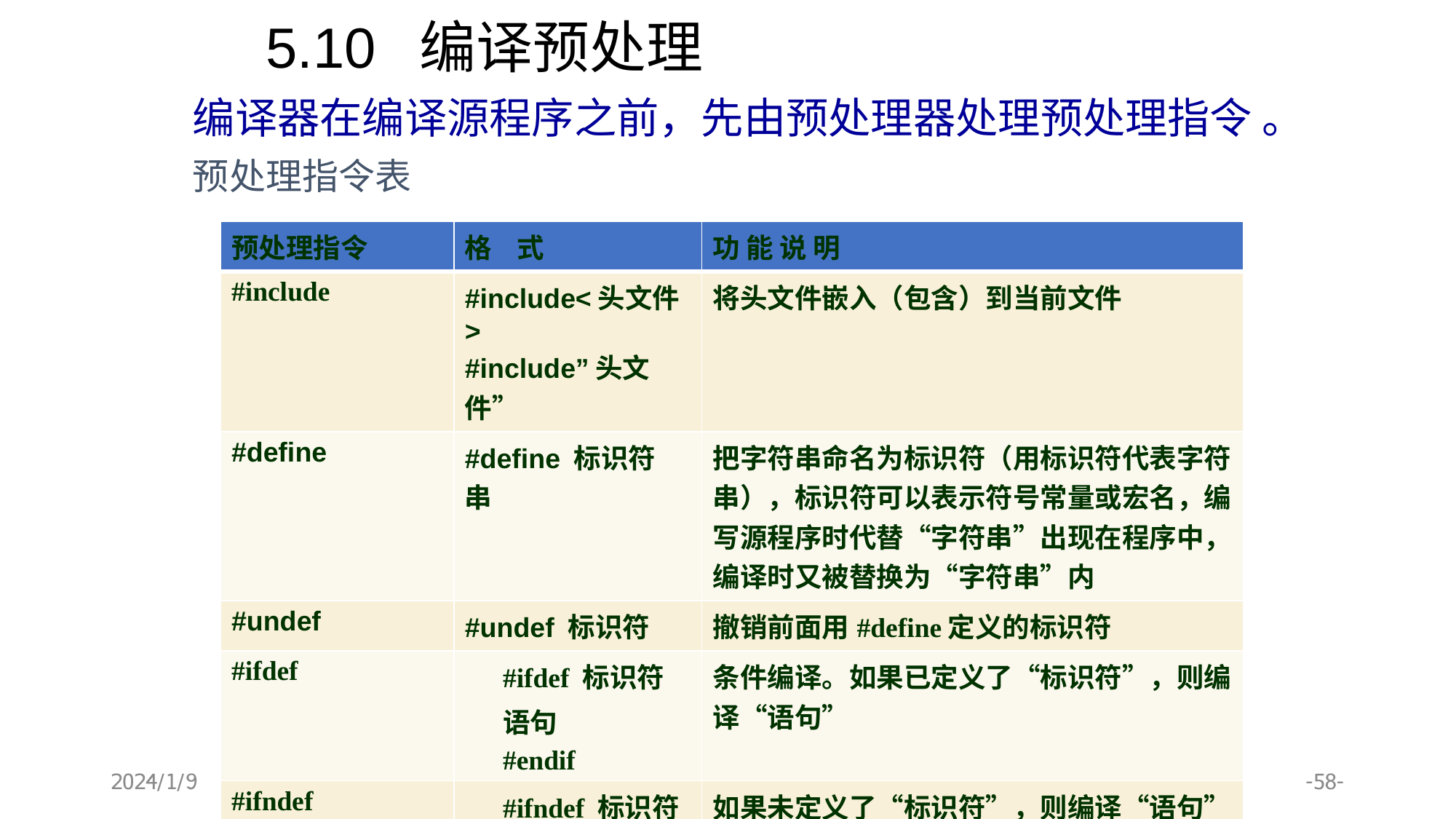

# 5.10  编译预处理
编译器在编译源程序之前，先由预处理器处理预处理指令 。
预处理指令表
| 预处理指令 | 格 式 | 功 能 说 明 |
| --- | --- | --- |
| #include | #include<头文件> #include”头文件” | 将头文件嵌入（包含）到当前文件 |
| #define | #define 标识符 串 | 把字符串命名为标识符（用标识符代表字符串），标识符可以表示符号常量或宏名，编写源程序时代替“字符串”出现在程序中，编译时又被替换为“字符串”内 |
| #undef | #undef 标识符 | 撤销前面用#define定义的标识符 |
| #ifdef | #ifdef 标识符 语句 #endif | 条件编译。如果已定义了“标识符”，则编译“语句” |
| #ifndef | #ifndef 标识符 语句 #endif | 如果未定义了“标识符”，则编译“语句” |
2024/1/9
-58-